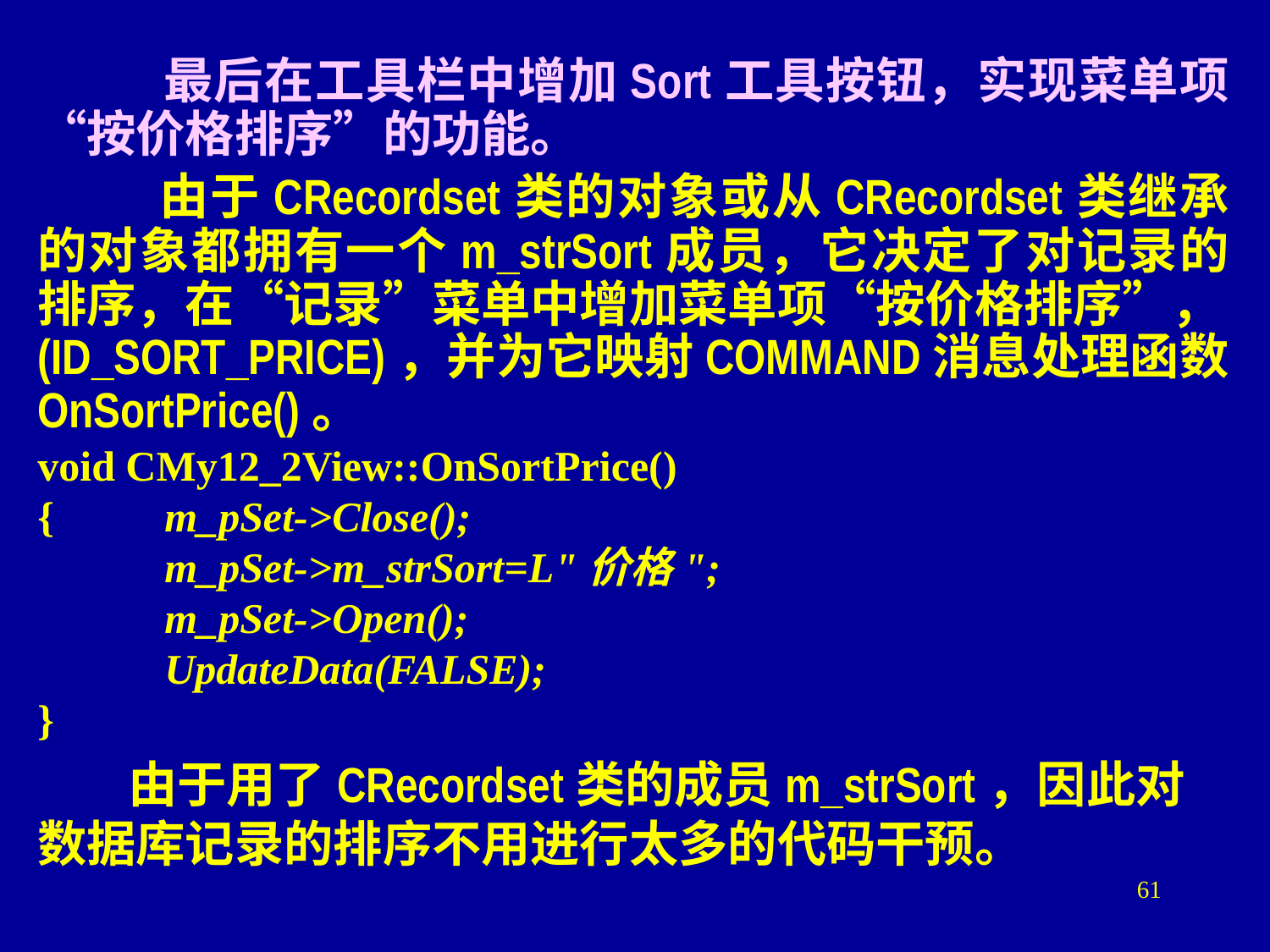

最后在工具栏中增加Sort工具按钮，实现菜单项“按价格排序”的功能。
        由于CRecordset类的对象或从CRecordset类继承的对象都拥有一个m_strSort成员，它决定了对记录的排序，在“记录”菜单中增加菜单项“按价格排序”，(ID_SORT_PRICE)，并为它映射COMMAND消息处理函数OnSortPrice()。
void CMy12_2View::OnSortPrice()
{	m_pSet->Close();
	m_pSet->m_strSort=L"价格";
	m_pSet->Open();
	UpdateData(FALSE);
}
       由于用了CRecordset类的成员m_strSort，因此对数据库记录的排序不用进行太多的代码干预。
61